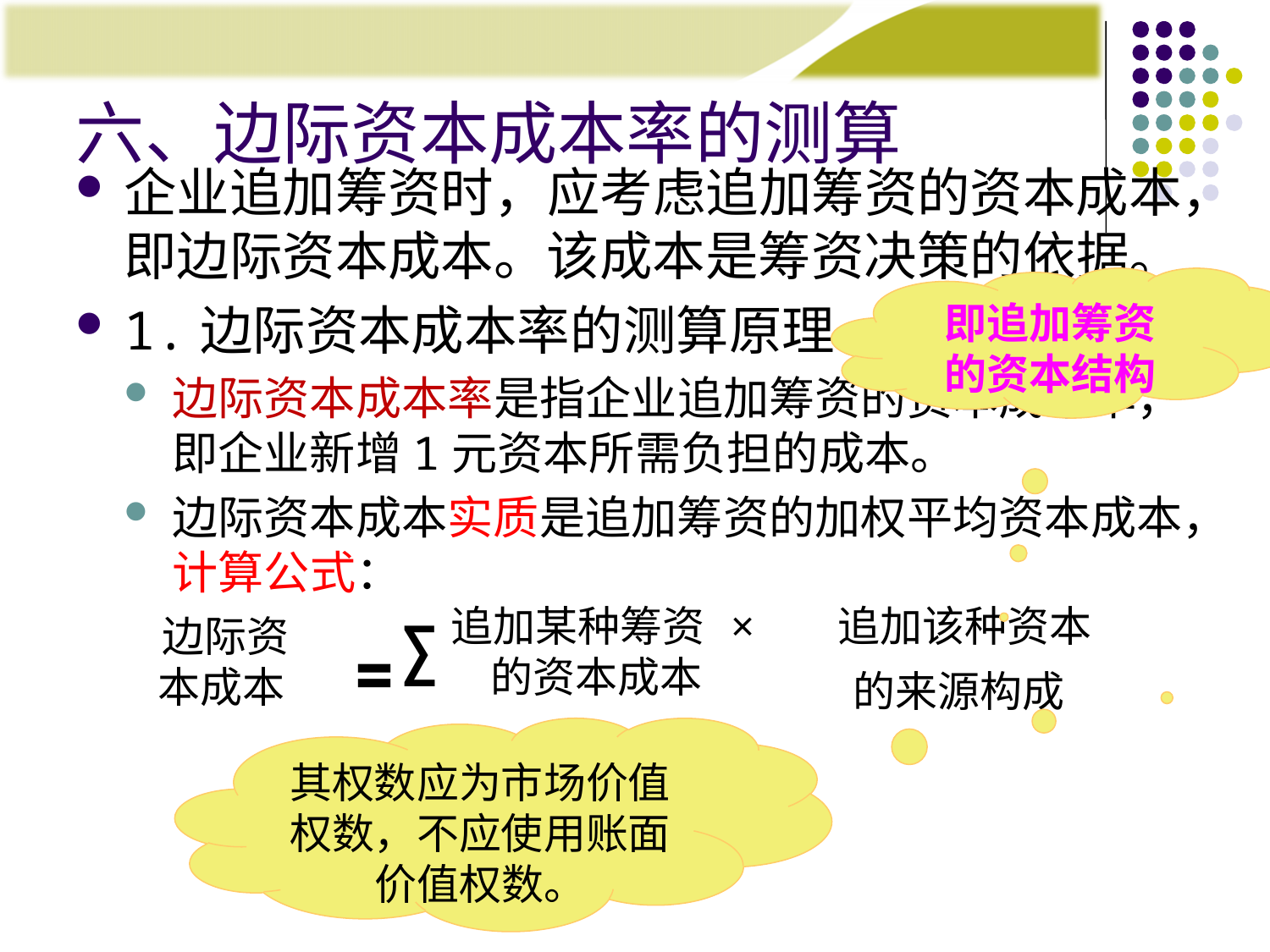

# 六、边际资本成本率的测算
企业追加筹资时，应考虑追加筹资的资本成本，即边际资本成本。该成本是筹资决策的依据。
1.边际资本成本率的测算原理
边际资本成本率是指企业追加筹资的资本成本率，即企业新增1元资本所需负担的成本。
边际资本成本实质是追加筹资的加权平均资本成本，计算公式：

即追加筹资
的资本结构
追加某种筹资的资本成本
×
追加该种资本
的来源构成
边际资
本成本
∑
=
其权数应为市场价值权数，不应使用账面价值权数。